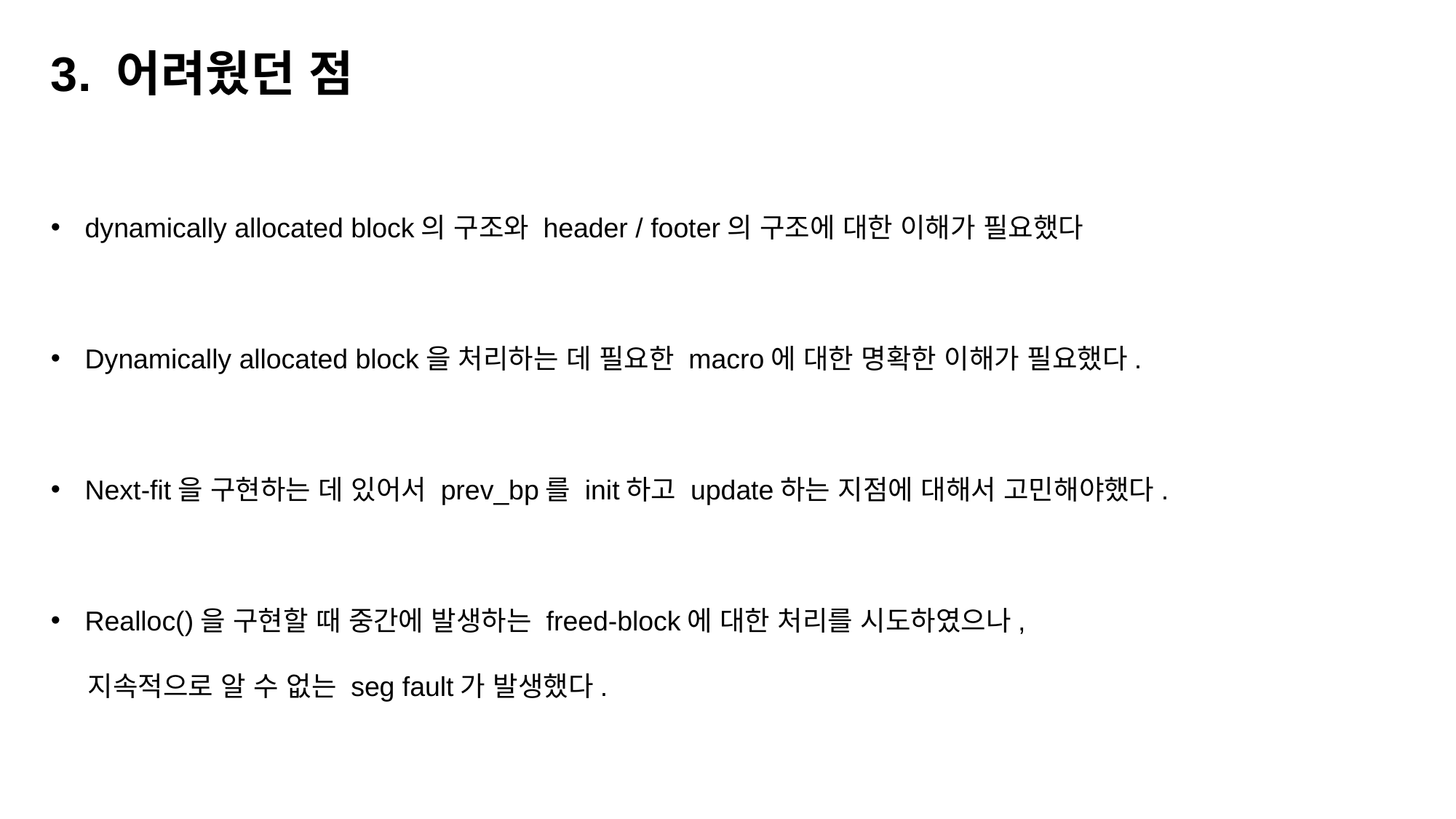

3. 어려웠던 점
dynamically allocated block의 구조와 header / footer의 구조에 대한 이해가 필요했다

Dynamically allocated block을 처리하는 데 필요한 macro에 대한 명확한 이해가 필요했다.

Next-fit을 구현하는 데 있어서 prev_bp를 init하고 update하는 지점에 대해서 고민해야했다.

Realloc()을 구현할 때 중간에 발생하는 freed-block에 대한 처리를 시도하였으나,
    지속적으로 알 수 없는 seg fault가 발생했다.